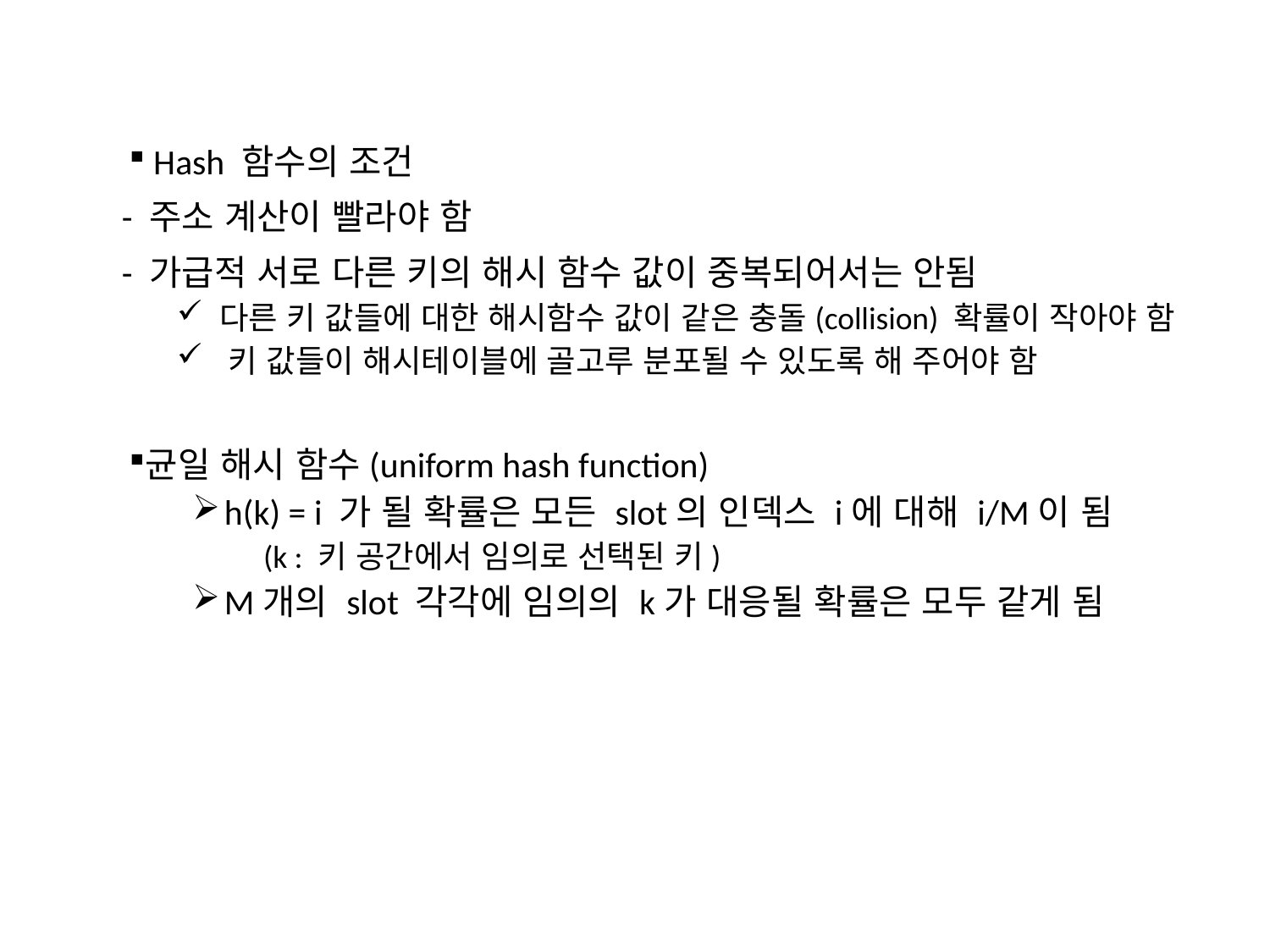

Hash 함수의 조건
       - 주소 계산이 빨라야 함
       - 가급적 서로 다른 키의 해시 함수 값이 중복되어서는 안됨
 다른 키 값들에 대한 해시함수 값이 같은 충돌(collision) 확률이 작아야 함
  키 값들이 해시테이블에 골고루 분포될 수 있도록 해 주어야 함

균일 해시 함수(uniform hash function)
h(k) = i 가 될 확률은 모든 slot의 인덱스 i에 대해 i/M이 됨
 (k : 키 공간에서 임의로 선택된 키)
M개의 slot 각각에 임의의 k가 대응될 확률은 모두 같게 됨